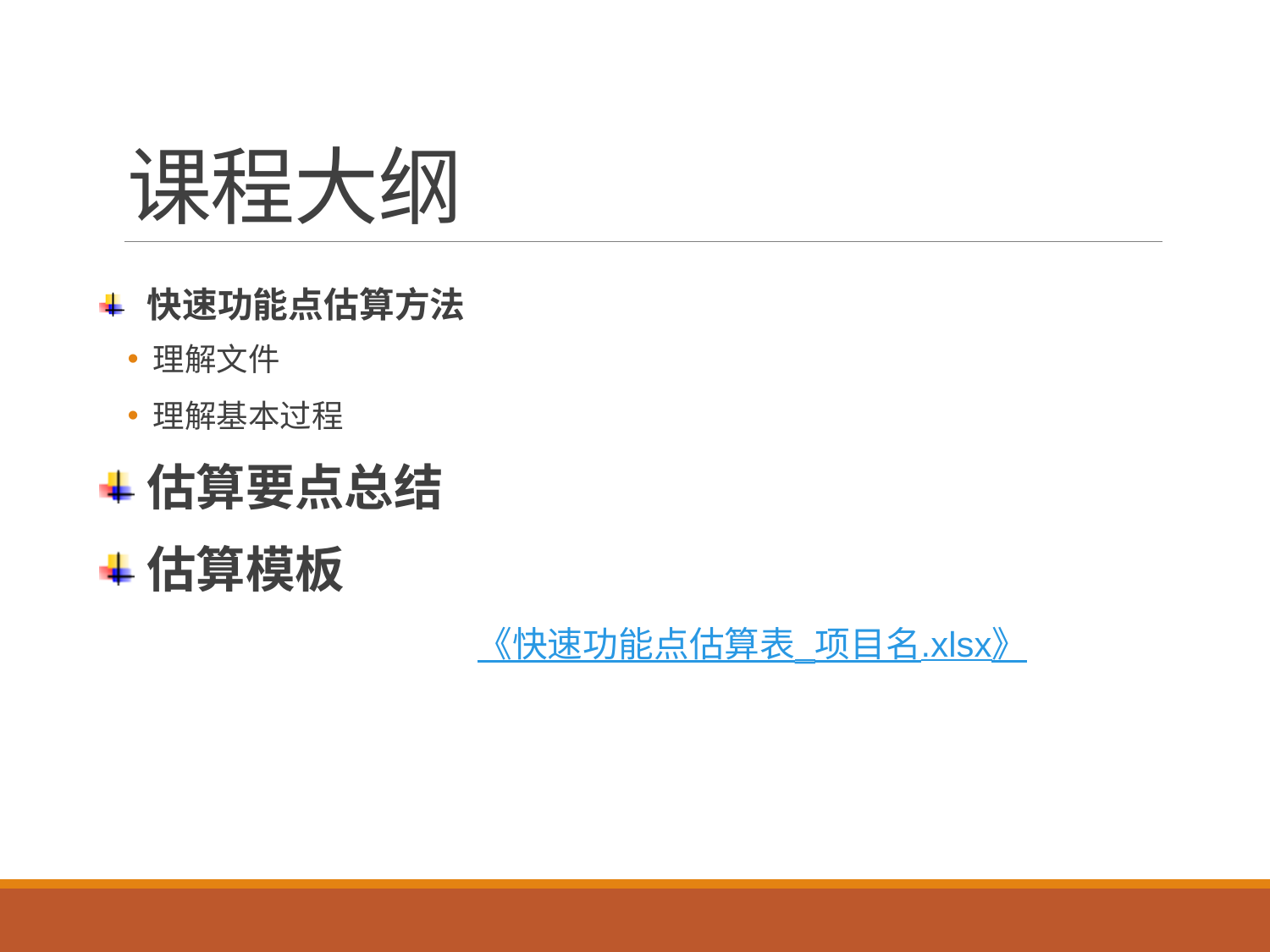

# 课程大纲
快速功能点估算方法
理解文件
理解基本过程
估算要点总结
估算模板
《快速功能点估算表_项目名.xlsx》